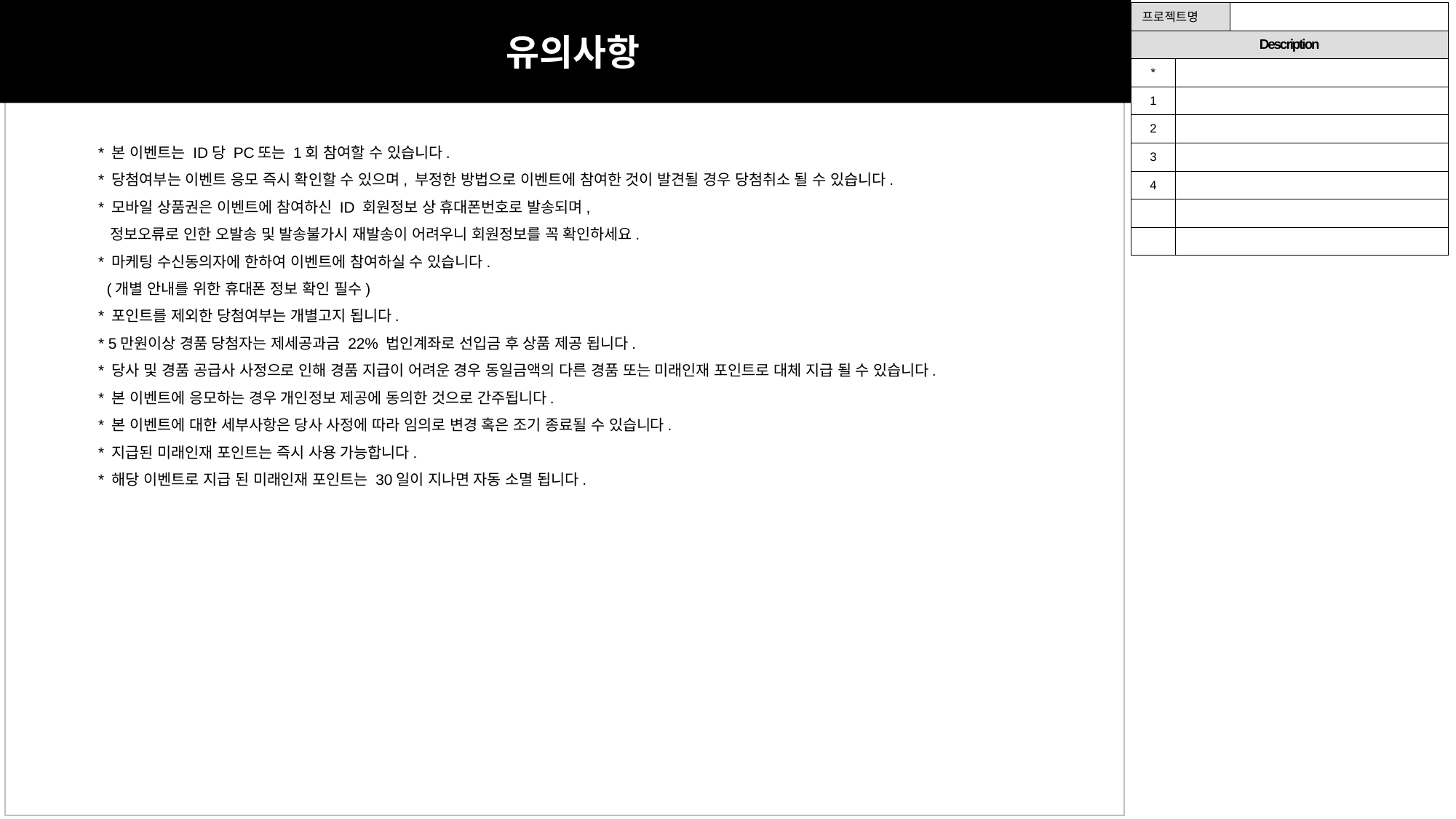

| 프로젝트명 |  |  |
| --- | --- | --- |
| Description |  |  |
| \* |  |  |
| 1 |  |  |
| 2 |  |  |
| 3 |  |  |
| 4 |  |  |
|  |  |  |
|  |  |  |
유의사항
Section5
텍스트 작성
* 본 이벤트는 ID당 PC또는 1회 참여할 수 있습니다.
* 당첨여부는 이벤트 응모 즉시 확인할 수 있으며, 부정한 방법으로 이벤트에 참여한 것이 발견될 경우 당첨취소 될 수 있습니다.
* 모바일 상품권은 이벤트에 참여하신 ID 회원정보 상 휴대폰번호로 발송되며,
  정보오류로 인한 오발송 및 발송불가시 재발송이 어려우니 회원정보를 꼭 확인하세요.
* 마케팅 수신동의자에 한하여 이벤트에 참여하실 수 있습니다.
  (개별 안내를 위한 휴대폰 정보 확인 필수)
* 포인트를 제외한 당첨여부는 개별고지 됩니다.
* 5만원이상 경품 당첨자는 제세공과금 22% 법인계좌로 선입금 후 상품 제공 됩니다.
* 당사 및 경품 공급사 사정으로 인해 경품 지급이 어려운 경우 동일금액의 다른 경품 또는 미래인재 포인트로 대체 지급 될 수 있습니다.
* 본 이벤트에 응모하는 경우 개인정보 제공에 동의한 것으로 간주됩니다.
* 본 이벤트에 대한 세부사항은 당사 사정에 따라 임의로 변경 혹은 조기 종료될 수 있습니다.
* 지급된 미래인재 포인트는 즉시 사용 가능합니다.
* 해당 이벤트로 지급 된 미래인재 포인트는 30일이 지나면 자동 소멸 됩니다.